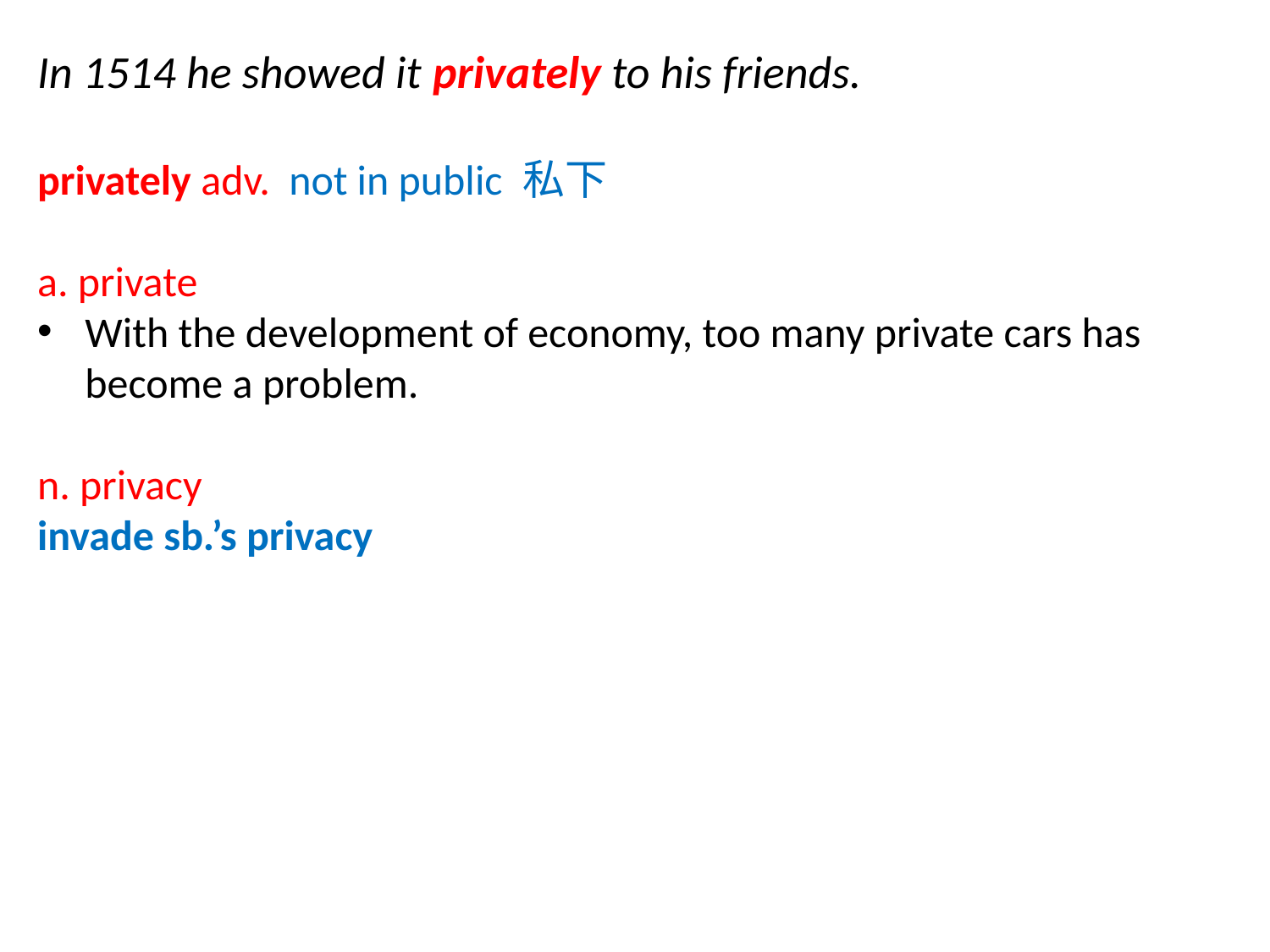

In 1514 he showed it privately to his friends.

privately adv.  not in public 私下

a. private
With the development of economy, too many private cars has become a problem.

n. privacy
invade sb.’s privacy